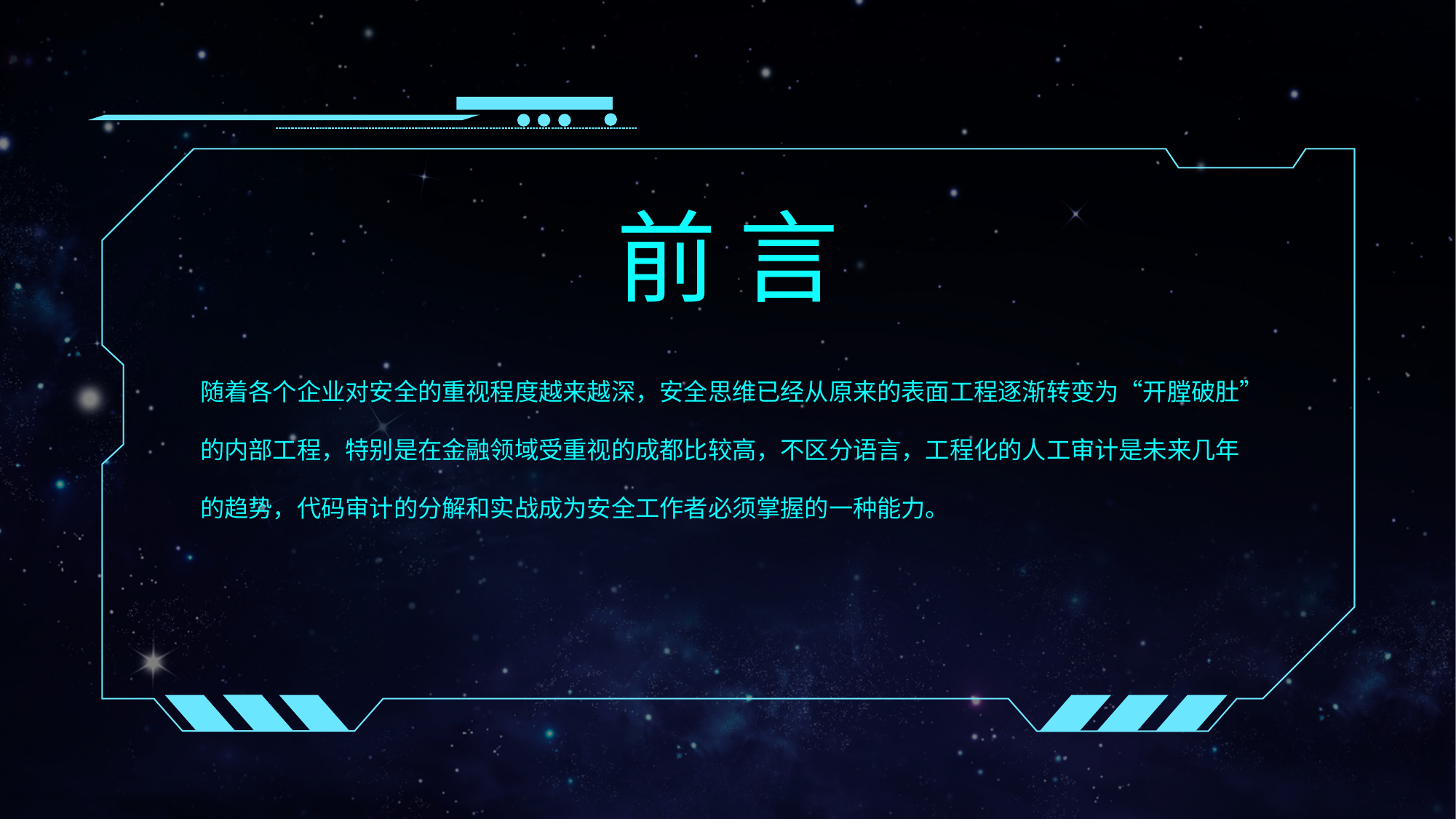

前 言
随着各个企业对安全的重视程度越来越深，安全思维已经从原来的表面工程逐渐转变为“开膛破肚”的内部工程，特别是在金融领域受重视的成都比较高，不区分语言，工程化的人工审计是未来几年
的趋势，代码审计的分解和实战成为安全工作者必须掌握的一种能力。